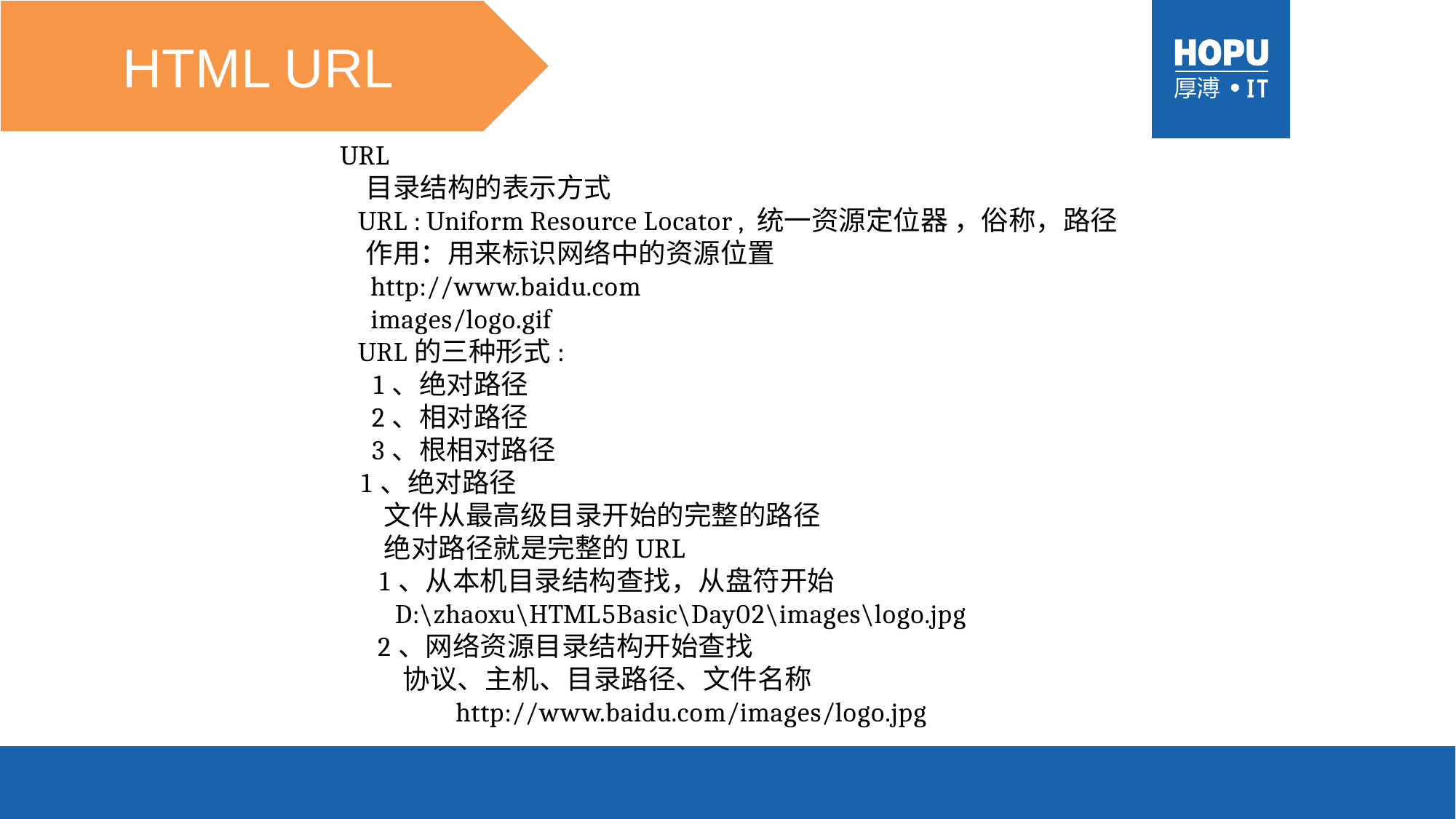

HTML URL
URL
   目录结构的表示方式
   URL : Uniform Resource Locator , 统一资源定位器 ，俗称，路径
   作用：用来标识网络中的资源位置
     http://www.baidu.com
     images/logo.gif
   URL的三种形式:
     1、绝对路径
     2、相对路径
     3、根相对路径
   1、绝对路径
      文件从最高级目录开始的完整的路径
      绝对路径就是完整的URL
      1、从本机目录结构查找，从盘符开始
         D:\zhaoxu\HTML5Basic\Day02\images\logo.jpg
      2、网络资源目录结构开始查找
         协议、主机、目录路径、文件名称
	 http://www.baidu.com/images/logo.jpg